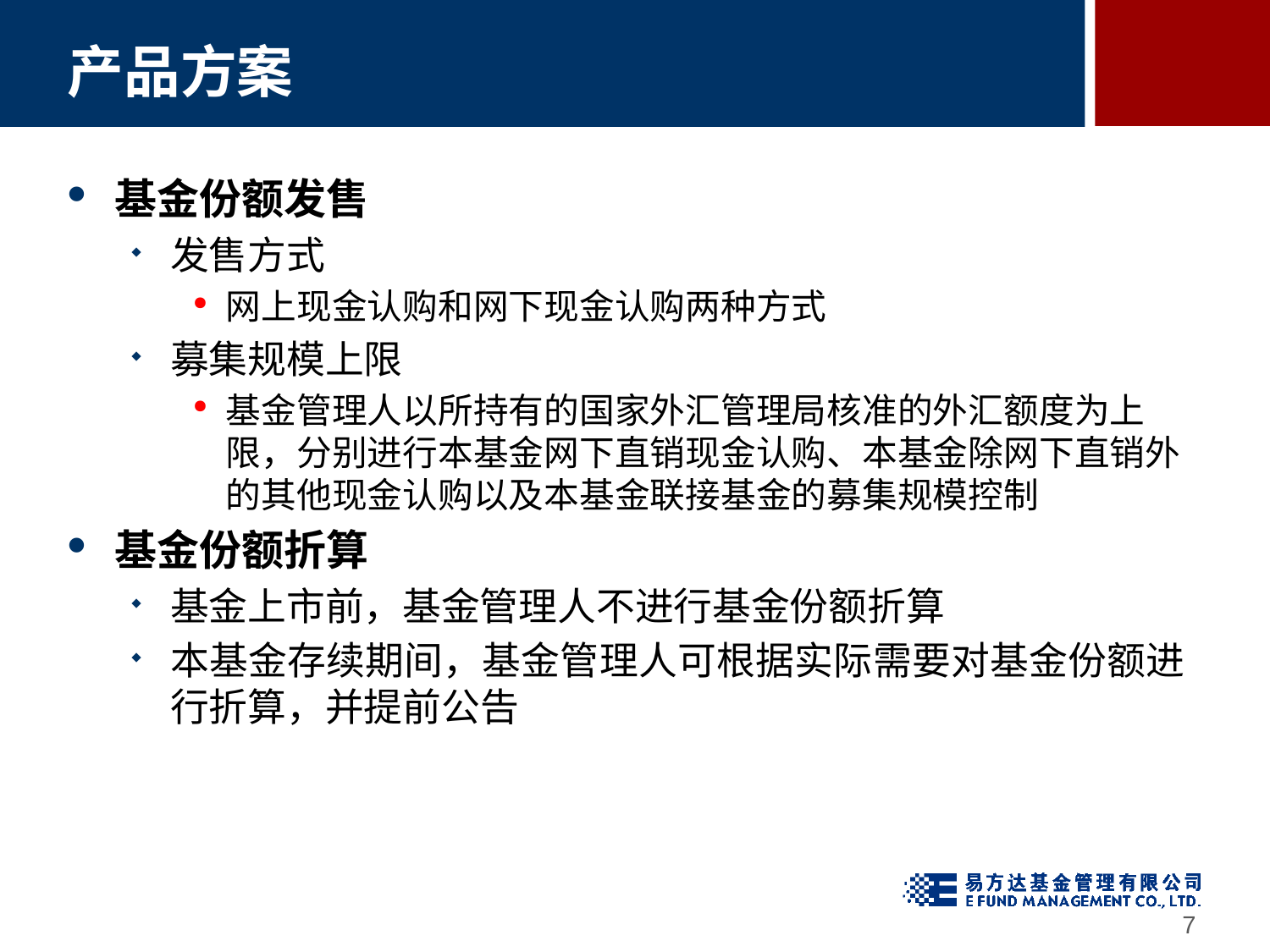

# 产品方案
基金份额发售
发售方式
网上现金认购和网下现金认购两种方式
募集规模上限
基金管理人以所持有的国家外汇管理局核准的外汇额度为上限，分别进行本基金网下直销现金认购、本基金除网下直销外的其他现金认购以及本基金联接基金的募集规模控制
基金份额折算
基金上市前，基金管理人不进行基金份额折算
本基金存续期间，基金管理人可根据实际需要对基金份额进行折算，并提前公告